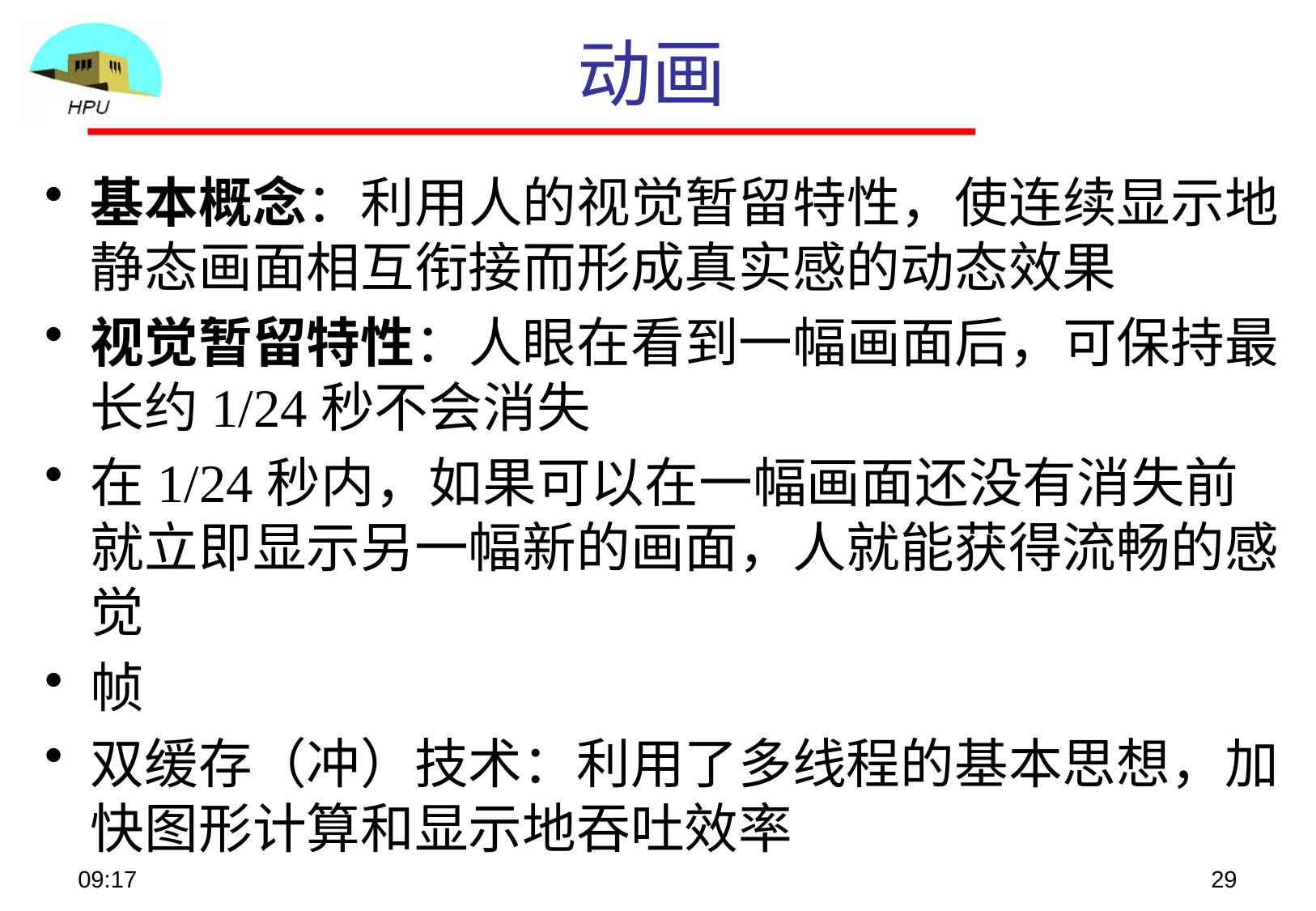

# 动画
基本概念：利用人的视觉暂留特性，使连续显示地静态画面相互衔接而形成真实感的动态效果
视觉暂留特性：人眼在看到一幅画面后，可保持最长约1/24秒不会消失
在1/24秒内，如果可以在一幅画面还没有消失前就立即显示另一幅新的画面，人就能获得流畅的感觉
帧
双缓存（冲）技术：利用了多线程的基本思想，加快图形计算和显示地吞吐效率
09:17
29